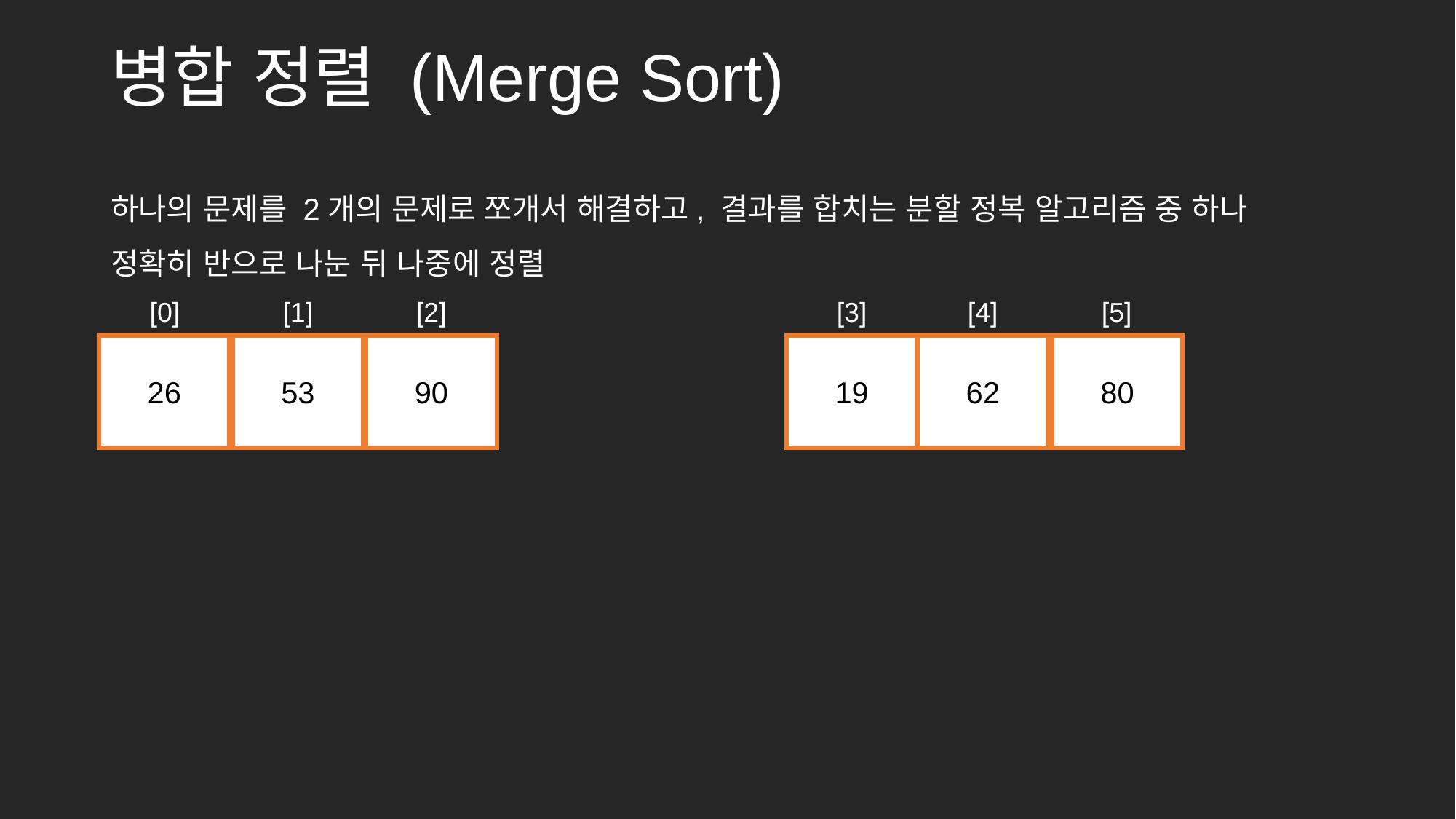

병합 정렬 (Merge Sort)
하나의 문제를 2개의 문제로 쪼개서 해결하고, 결과를 합치는 분할 정복 알고리즘 중 하나
정확히 반으로 나눈 뒤 나중에 정렬
[0]
[1]
[2]
[3]
[4]
[5]
26
53
90
19
62
80